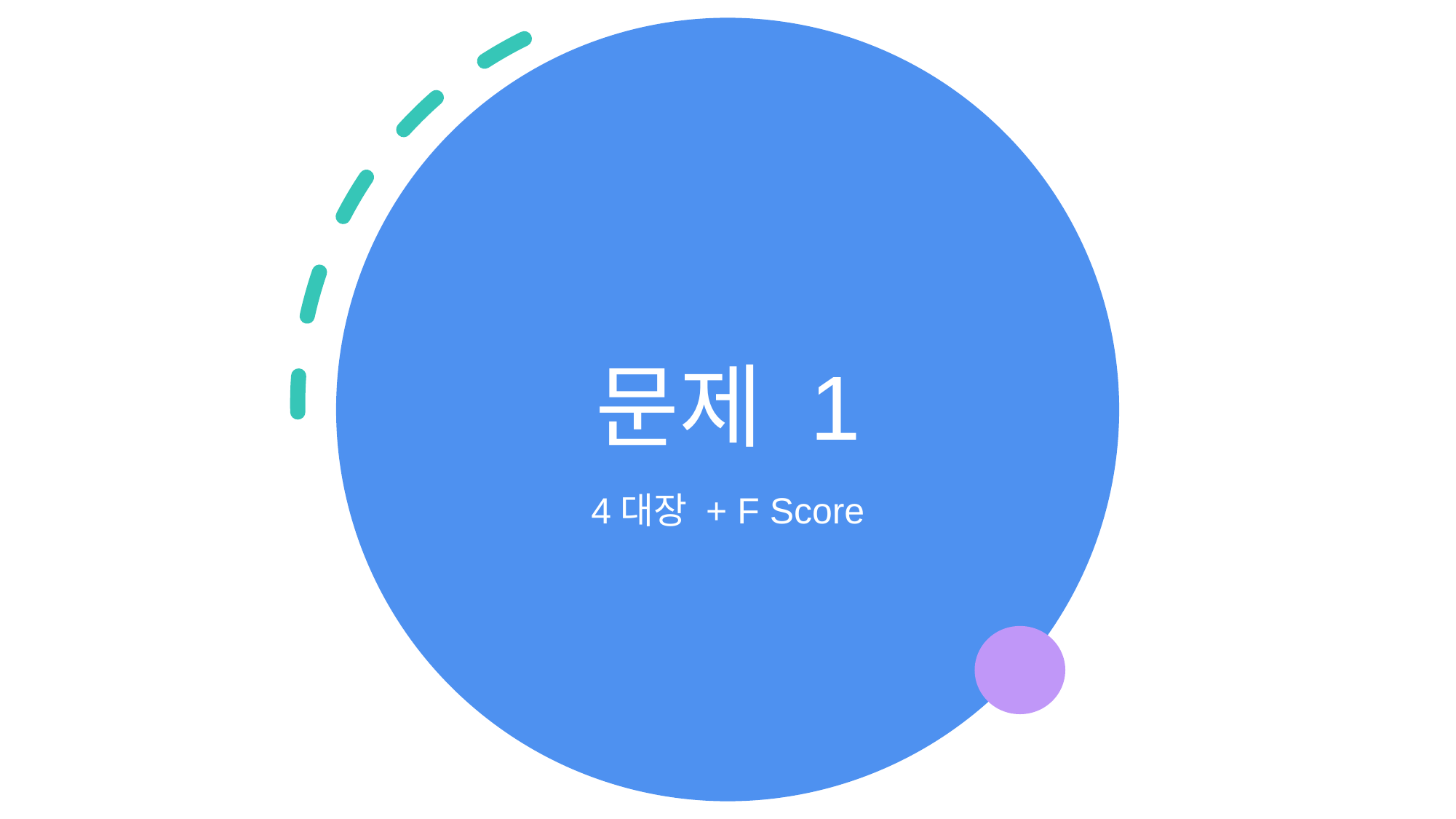

# 문제 1
4대장 + F Score